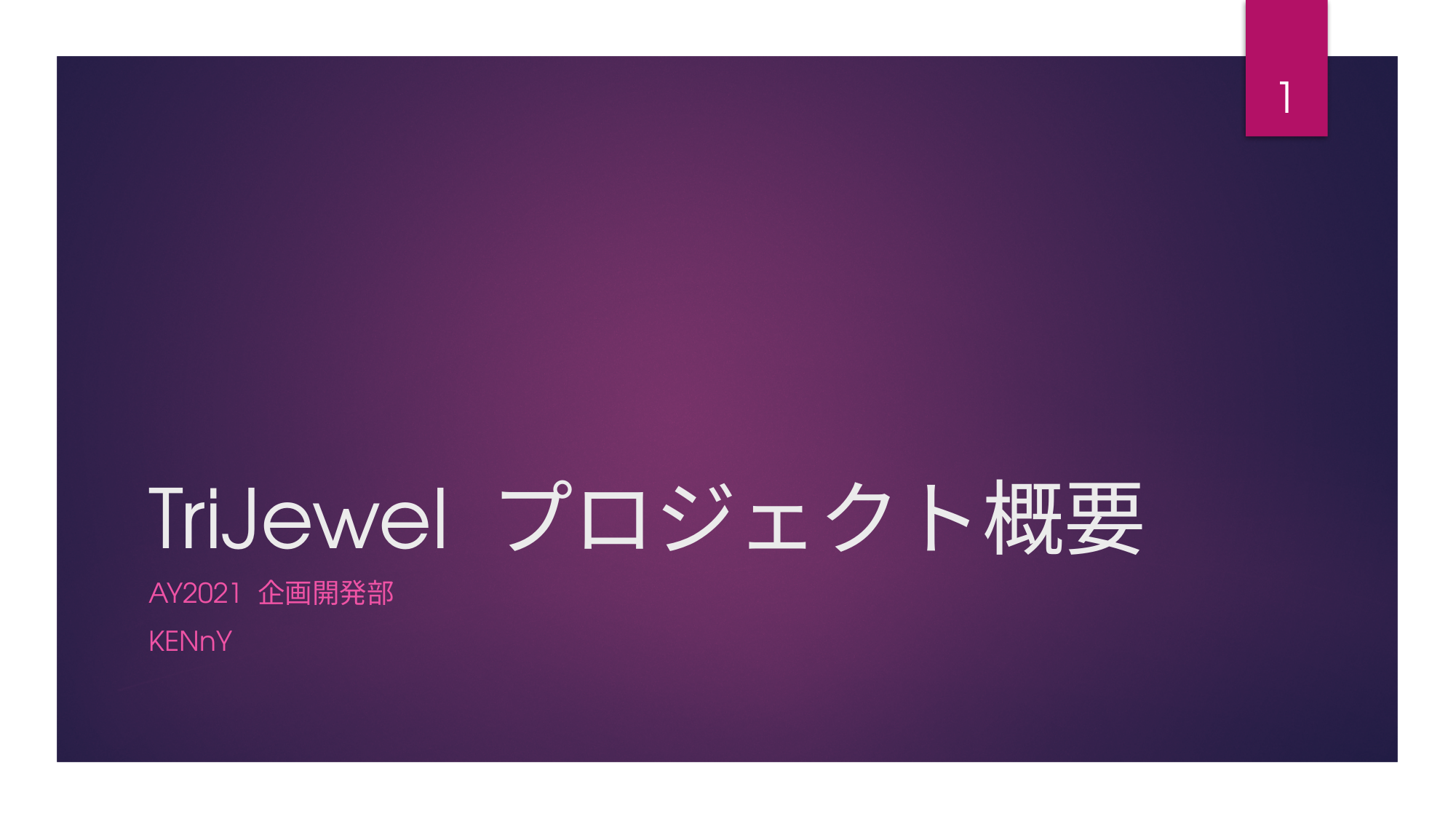

1
# TriJewel プロジェクト概要
AY2021 企画開発部
KENnY